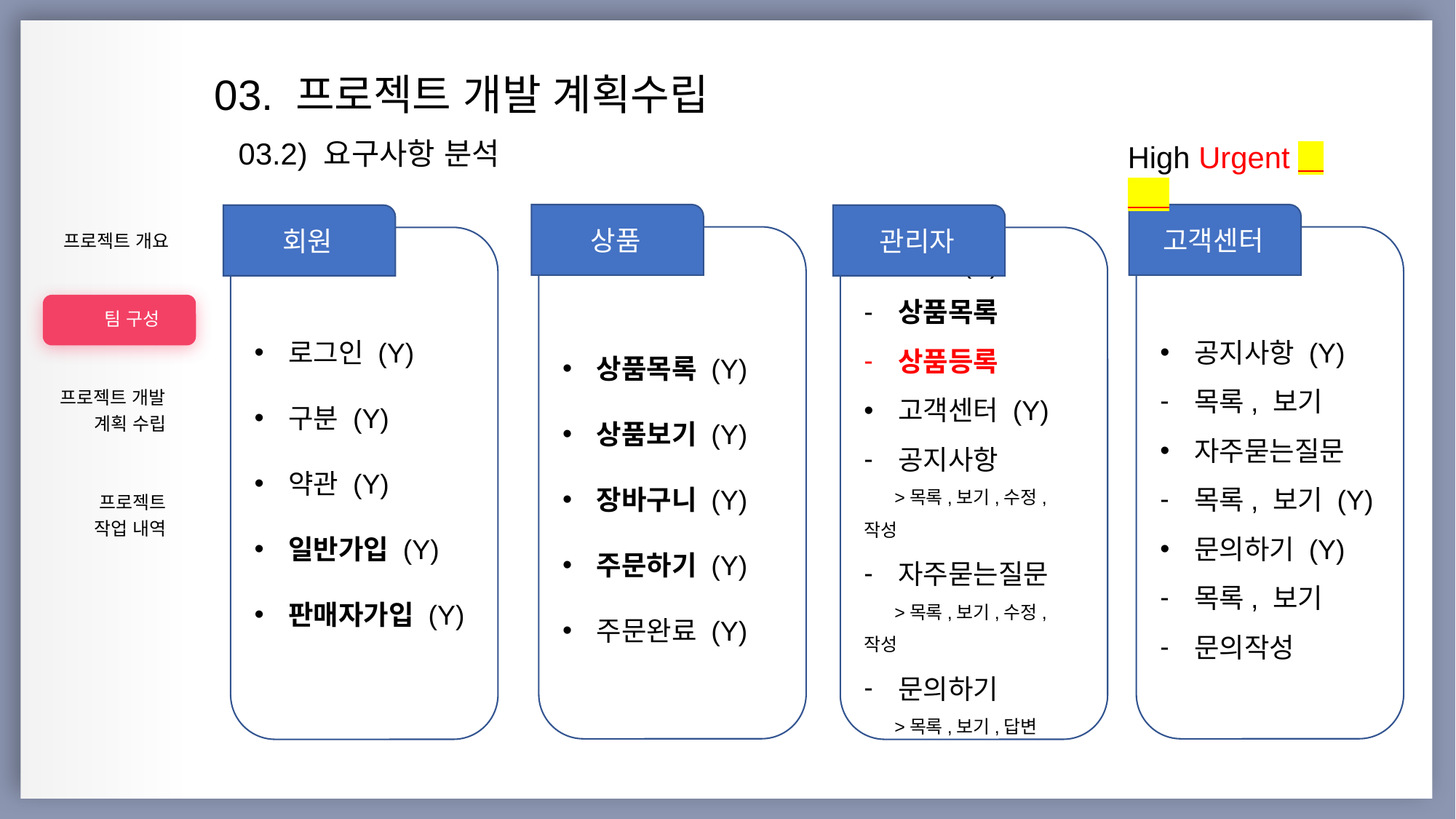

03. 프로젝트 개발 계획수립
03.2) 요구사항 분석
High Urgent
|  |
| --- |
| 프로젝트 개요 |
| 팀 구성 |
| 프로젝트 개발 계획 수립 |
| 프로젝트 작업 내역 |
|  |
|  |
|  |
|  |
상품
고객센터
회원
관리자
상품목록 (Y)
상품보기 (Y)
장바구니 (Y)
주문하기 (Y)
주문완료 (Y)

공지사항 (Y)
목록, 보기
자주묻는질문
목록, 보기 (Y)
문의하기 (Y)
목록, 보기
문의작성

로그인 (Y)
구분 (Y)
약관 (Y)
일반가입 (Y)
판매자가입 (Y)

상품 (Y)
상품목록
상품등록
고객센터 (Y)
공지사항
      >목록,보기,수정,작성
자주묻는질문
      >목록,보기,수정,작성
문의하기
      >목록,보기,답변